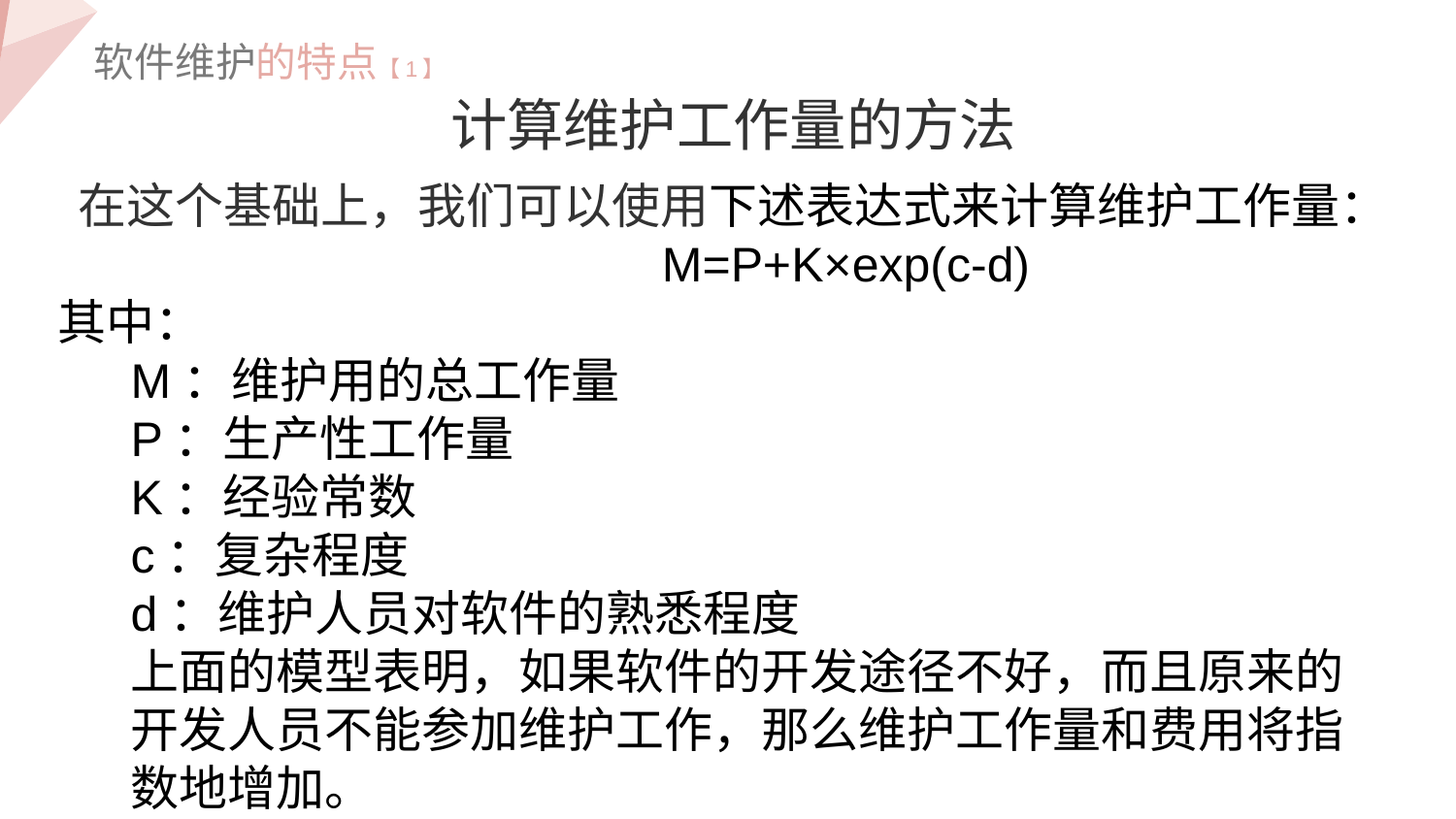

软件维护的特点【1】
计算维护工作量的方法
在这个基础上，我们可以使用下述表达式来计算维护工作量：                        M=P+K×exp(c-d)
其中：
M：维护用的总工作量
P：生产性工作量
K：经验常数
c：复杂程度
d：维护人员对软件的熟悉程度
上面的模型表明，如果软件的开发途径不好，而且原来的开发人员不能参加维护工作，那么维护工作量和费用将指数地增加。